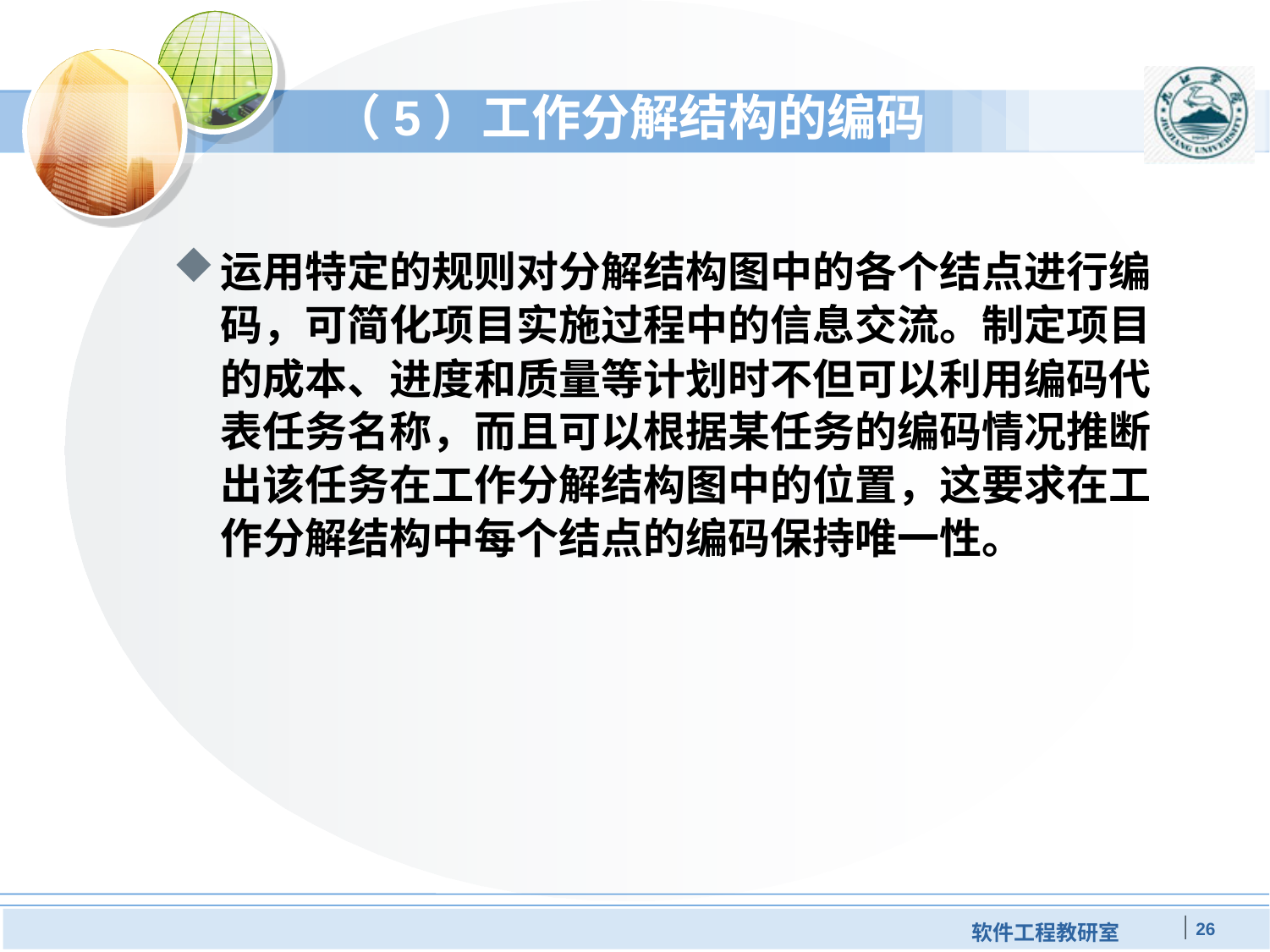

# （5）工作分解结构的编码
运用特定的规则对分解结构图中的各个结点进行编码，可简化项目实施过程中的信息交流。制定项目的成本、进度和质量等计划时不但可以利用编码代表任务名称，而且可以根据某任务的编码情况推断出该任务在工作分解结构图中的位置，这要求在工作分解结构中每个结点的编码保持唯一性。